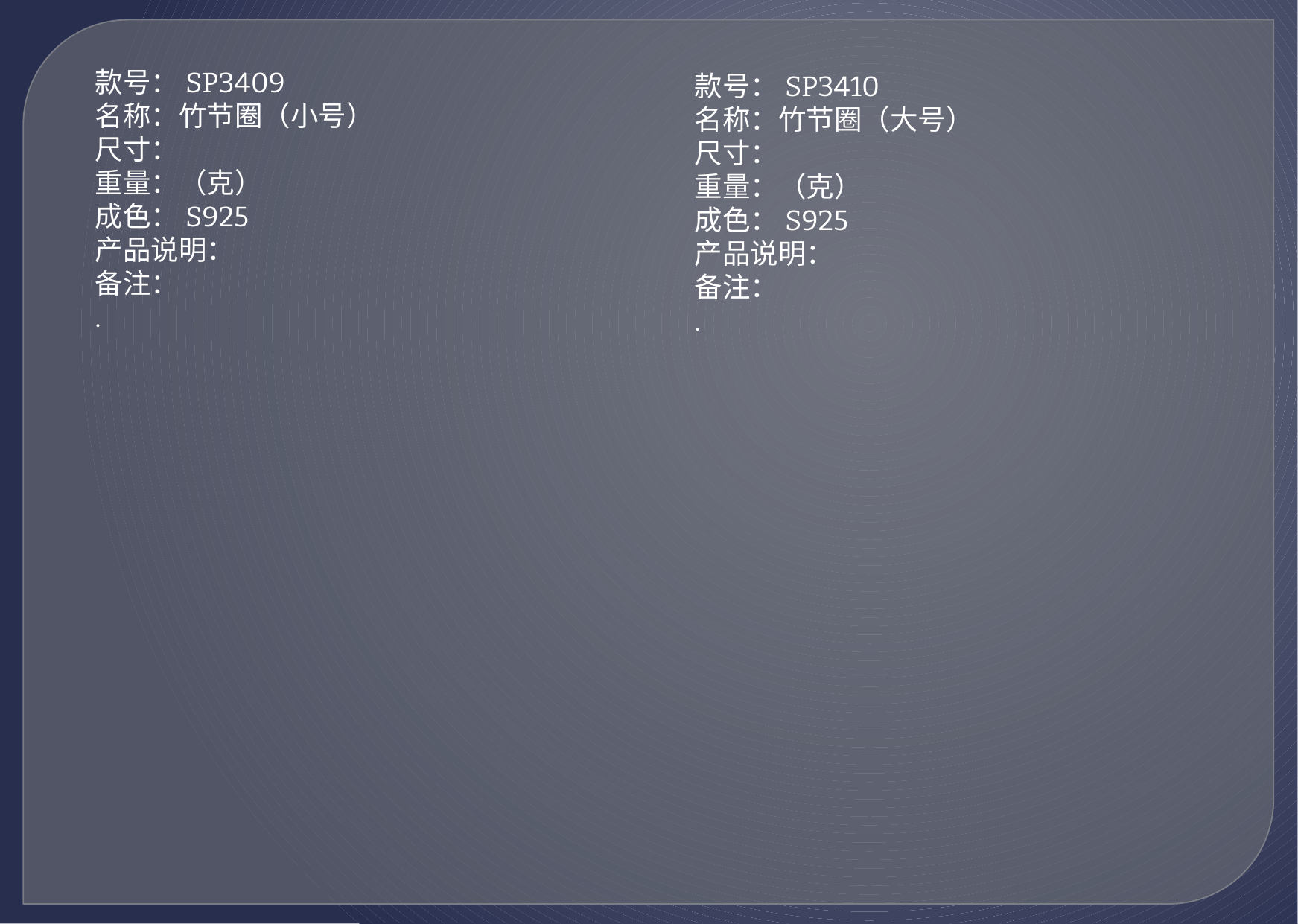

款号：SP3409
名称：竹节圈（小号）
尺寸：
重量：（克）
成色：S925
产品说明：
备注：
.
款号：SP3410
名称：竹节圈（大号）
尺寸：
重量：（克）
成色：S925
产品说明：
备注：
.